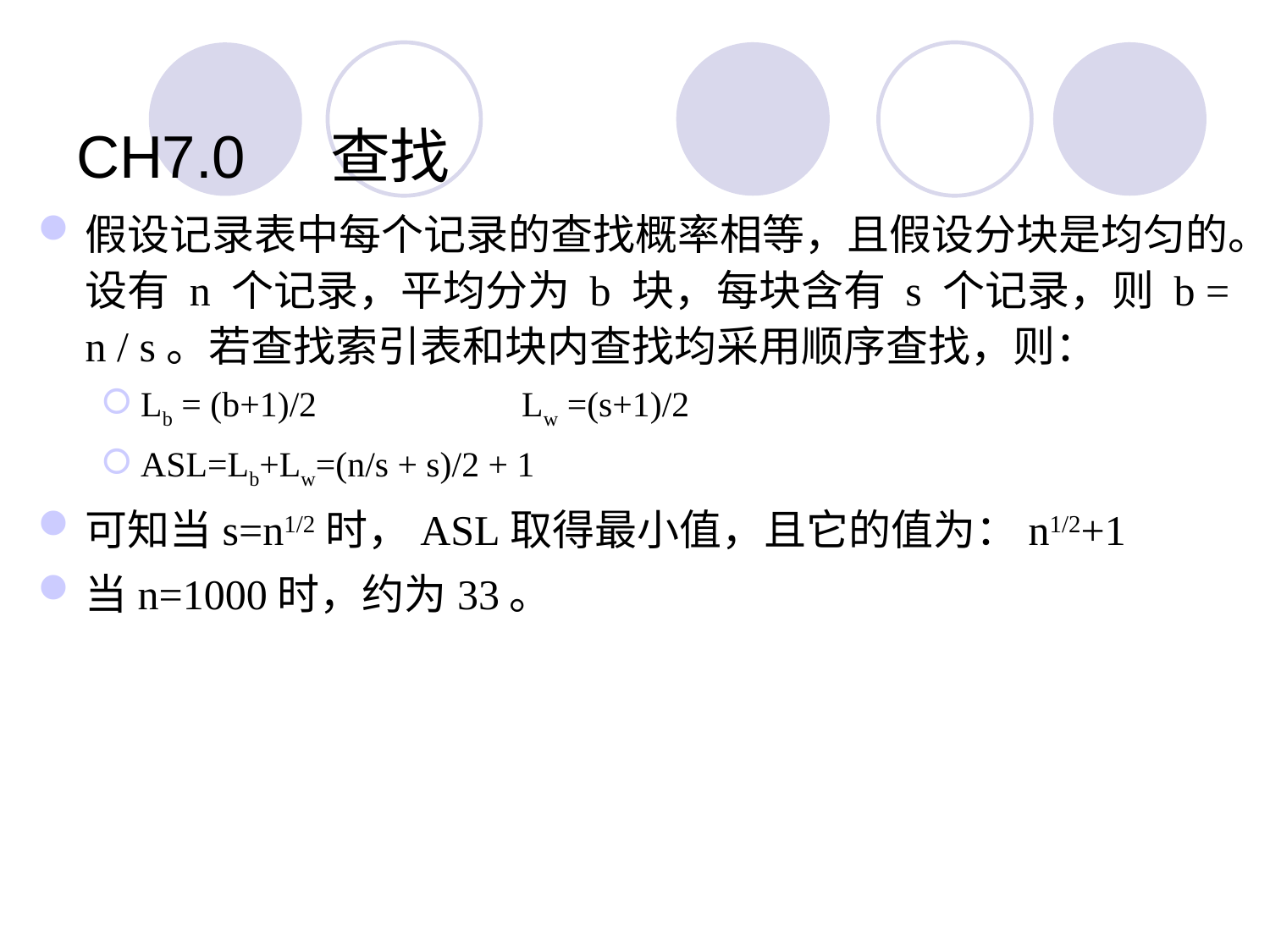

10
CH7.0 	查找

假设记录表中每个记录的查找概率相等，且假设分块是均匀的。设有 n 个记录，平均分为 b 块，每块含有 s 个记录，则 b = n / s。若查找索引表和块内查找均采用顺序查找，则：
Lb = (b+1)/2  		Lw =(s+1)/2
ASL=Lb+Lw=(n/s + s)/2 + 1
可知当s=n1/2时，ASL取得最小值，且它的值为：n1/2+1
当n=1000时，约为33。